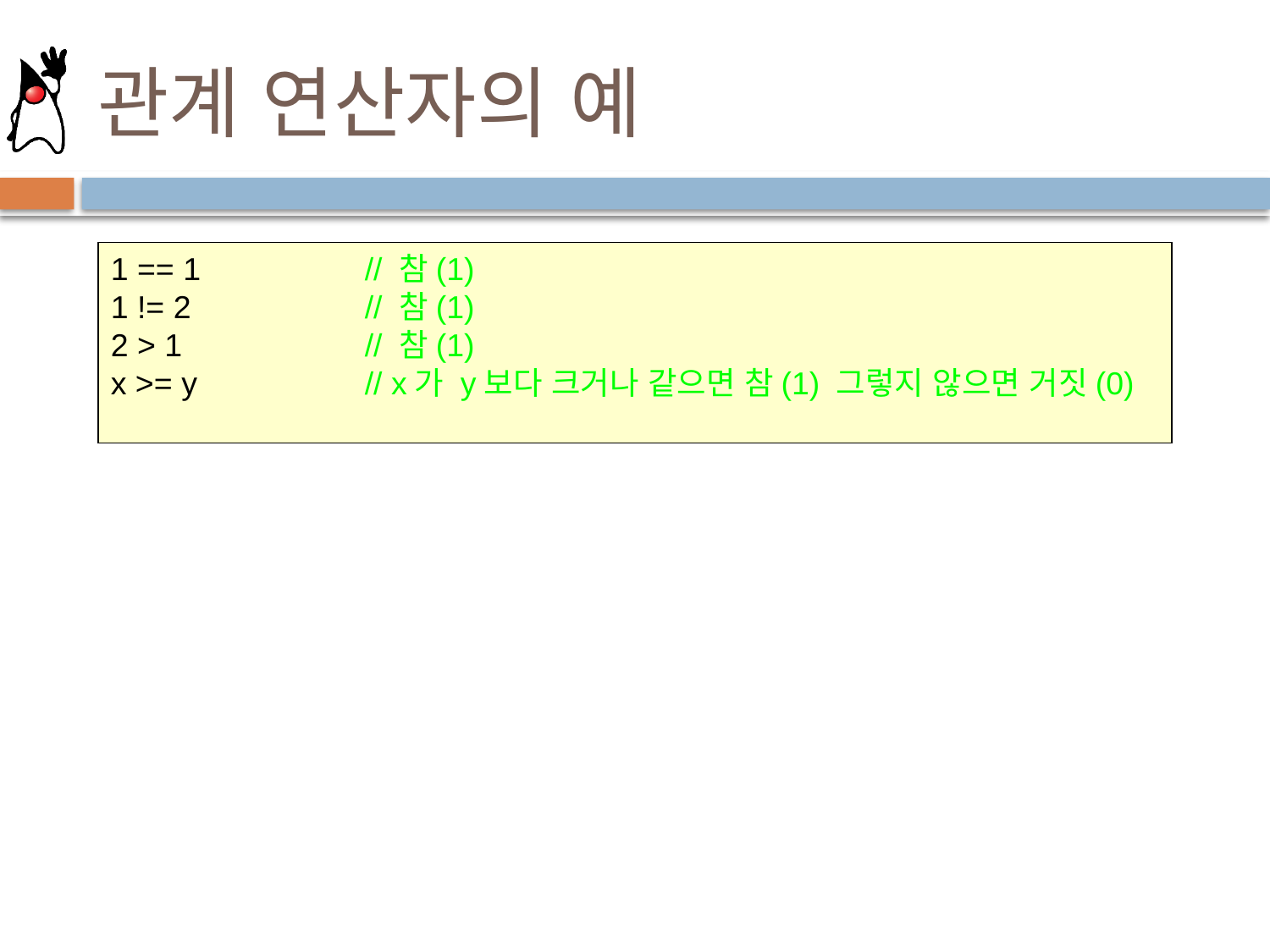

# 관계 연산자의 예
1 == 1 		// 참(1)
1 != 2 		// 참(1)
2 > 1 		// 참(1)
x >= y 		// x가 y보다 크거나 같으면 참(1) 그렇지 않으면 거짓(0)